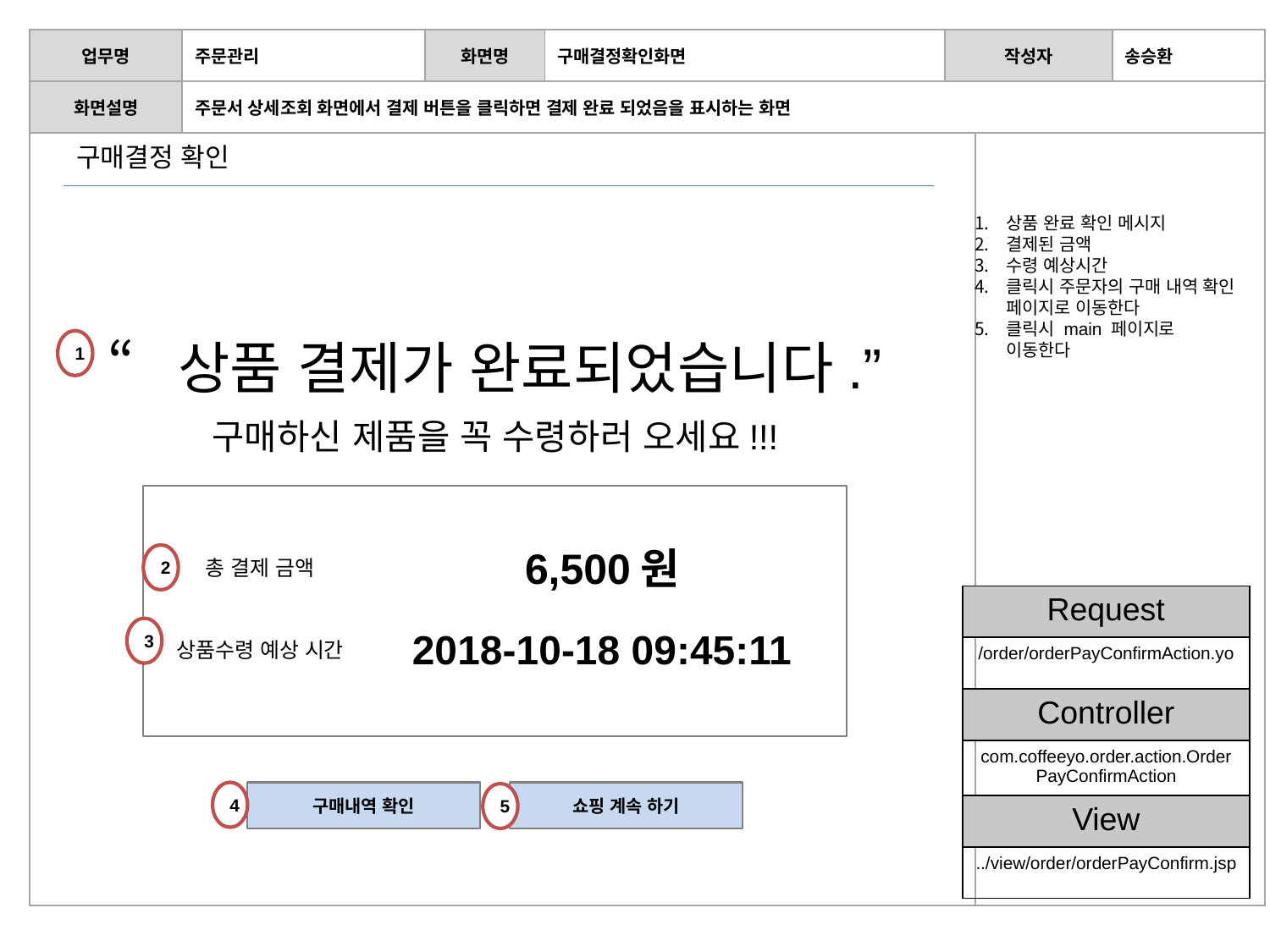

| 업무명 | 주문관리 | 화면명 | 구매결정확인화면 | 작성자 |  | 송승환 |
| --- | --- | --- | --- | --- | --- | --- |
| 화면설명 | 주문서 상세조회 화면에서 결제 버튼을 클릭하면 결제 완료 되었음을 표시하는 화면 |  |  |  |  |  |
|  |  |  |  |  |  |  |
구매결정 확인
1
상품 완료 확인 메시지
결제된 금액
수령 예상시간
클릭시 주문자의 구매 내역 확인 페이지로 이동한다
클릭시 main 페이지로 이동한다
“상품 결제가 완료되었습니다.”
구매하신 제품을 꼭 수령하러 오세요!!!
1
6
7

6,500원
총 결제 금액
2018-10-18 09:45:11
상품수령 예상 시간
2
| Request |
| --- |
| /order/orderPayConfirmAction.yo |
| Controller |
| com.coffeeyo.order.action.OrderPayConfirmAction |
| View |
| ../view/order/orderPayConfirm.jsp |
3
4
구매내역 확인
쇼핑 계속 하기
5